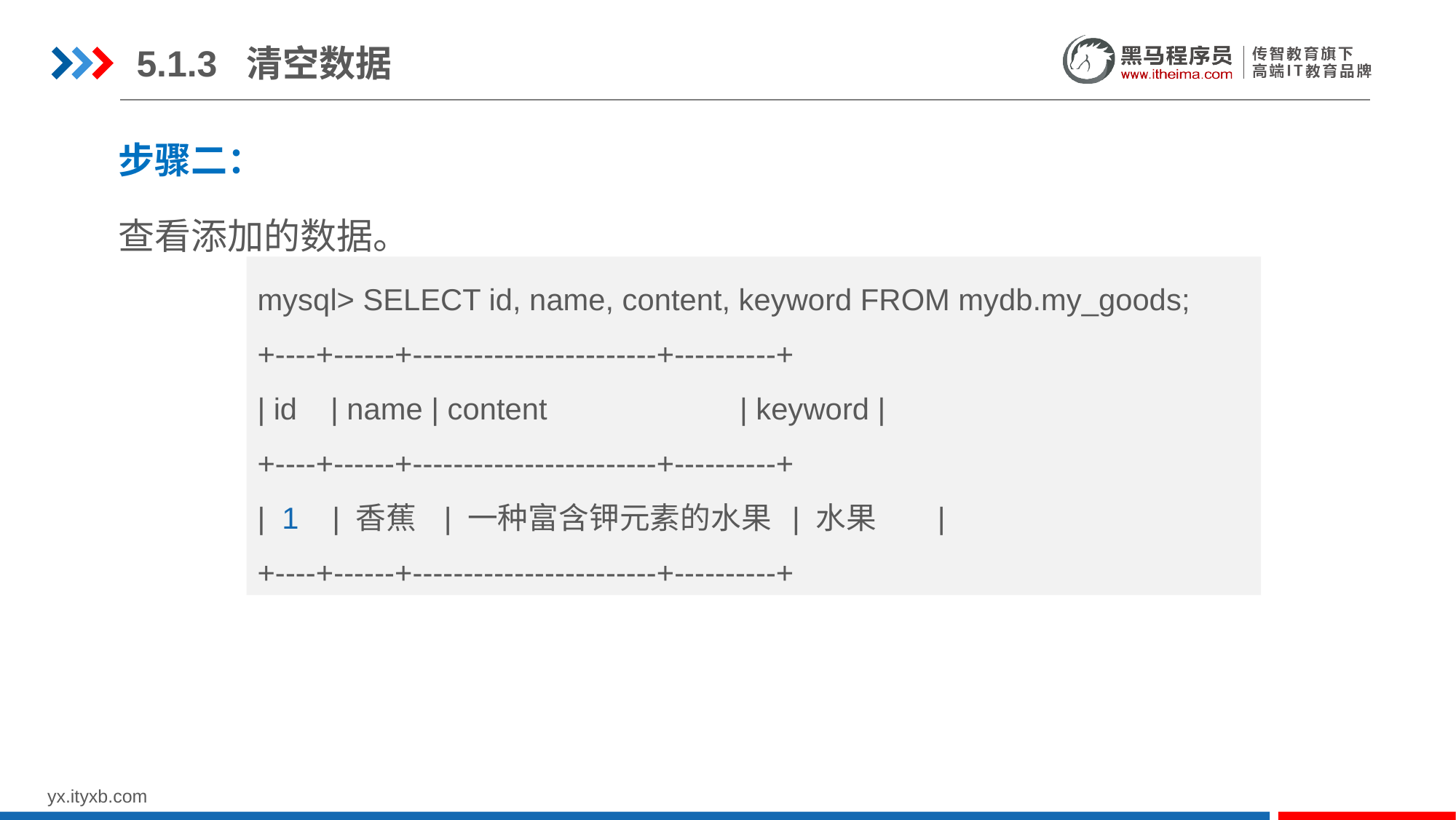

5.1.3  清空数据
步骤二：
查看添加的数据。
mysql> SELECT id, name, content, keyword FROM mydb.my_goods;
+----+------+------------------------+----------+
| id    | name | content                       | keyword |
+----+------+------------------------+----------+
|  1    | 香蕉   | 一种富含钾元素的水果  | 水果        |
+----+------+------------------------+----------+